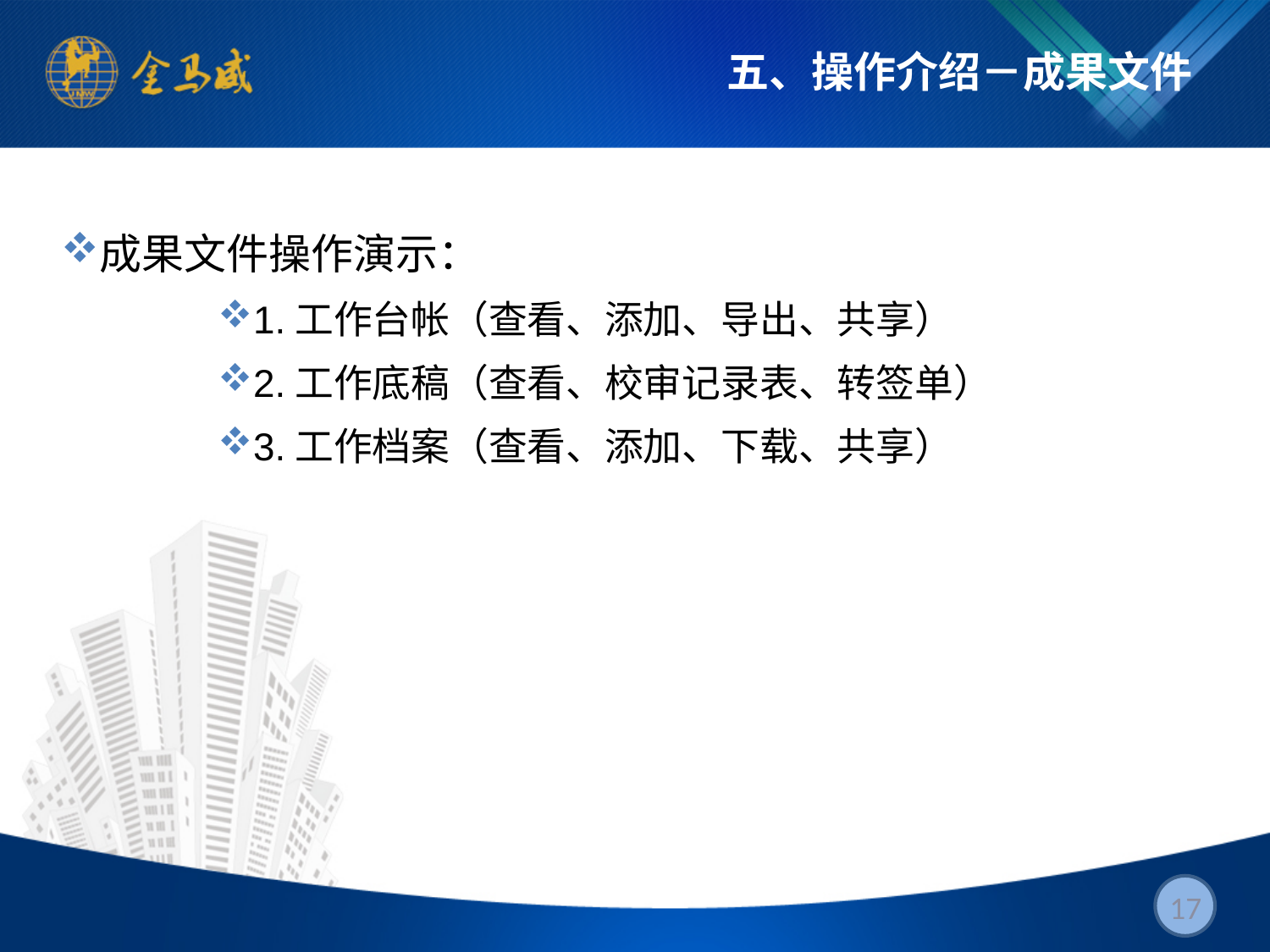

# 五、操作介绍－成果文件
成果文件操作演示：
1.工作台帐（查看、添加、导出、共享）
2.工作底稿（查看、校审记录表、转签单）
3.工作档案（查看、添加、下载、共享）

17